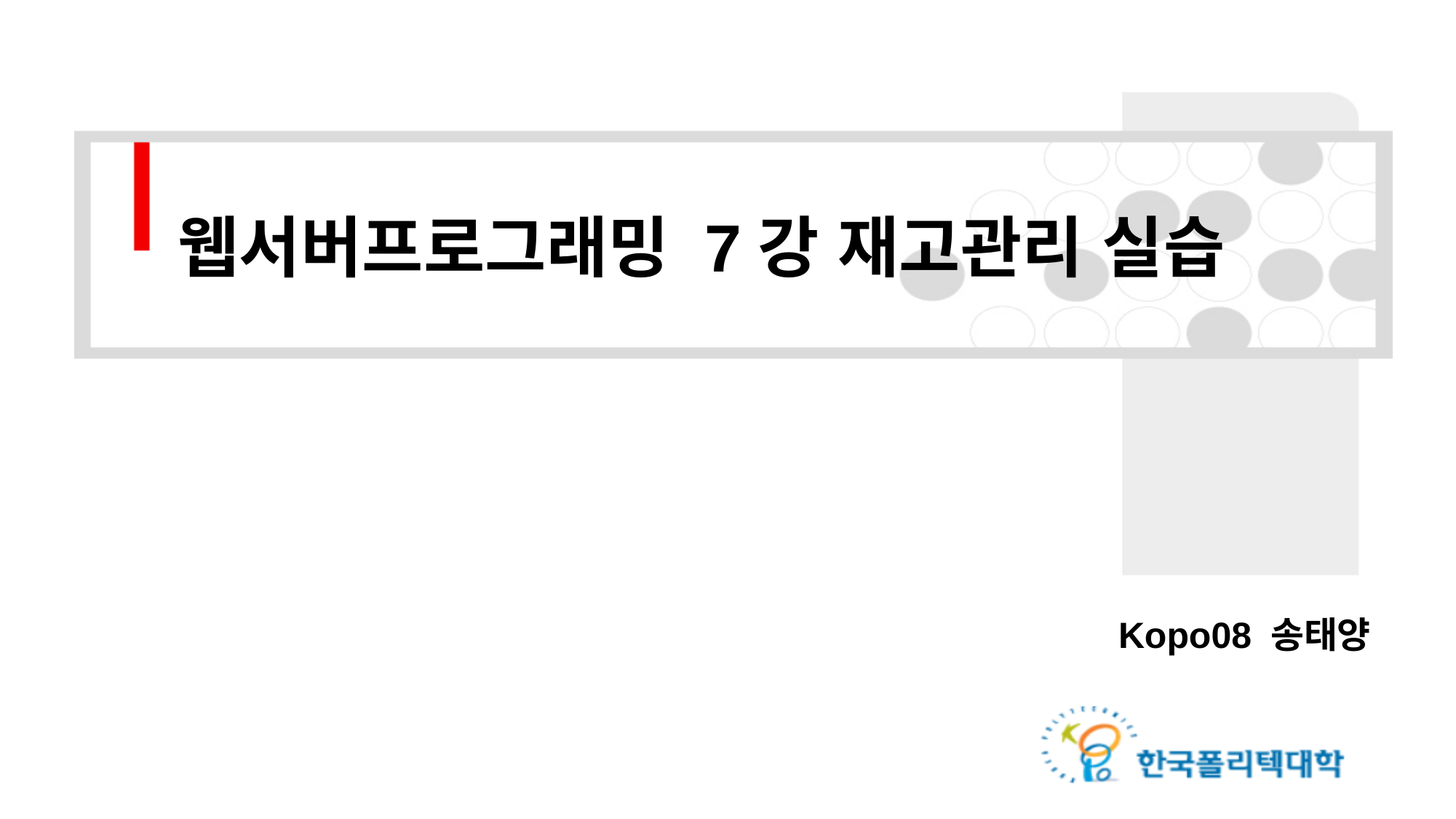

# 웹서버프로그래밍 7강 재고관리 실습
Kopo08 송태양